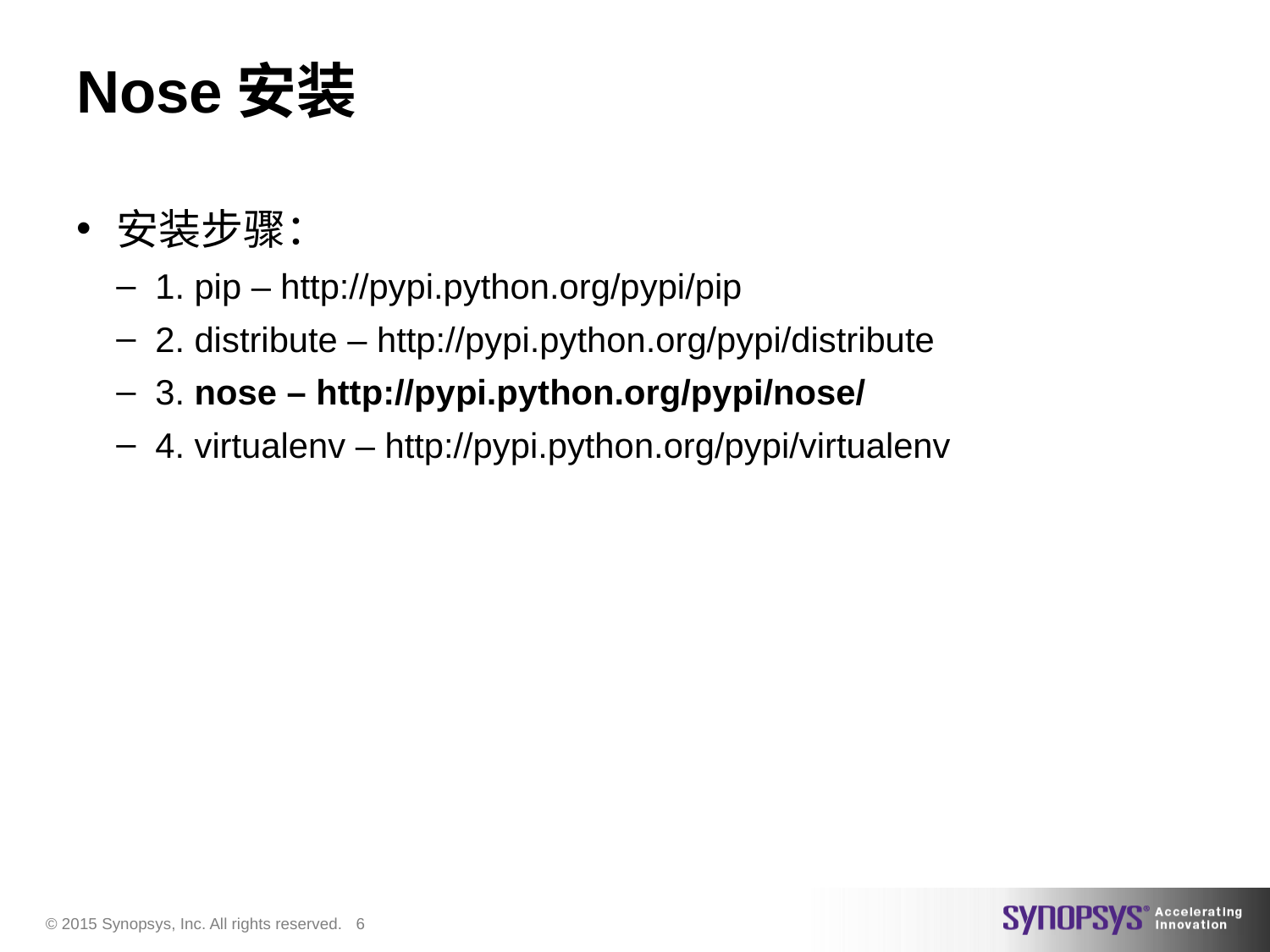

# Nose安装
安装步骤：
1. pip – http://pypi.python.org/pypi/pip
2. distribute – http://pypi.python.org/pypi/distribute
3. nose – http://pypi.python.org/pypi/nose/
4. virtualenv – http://pypi.python.org/pypi/virtualenv